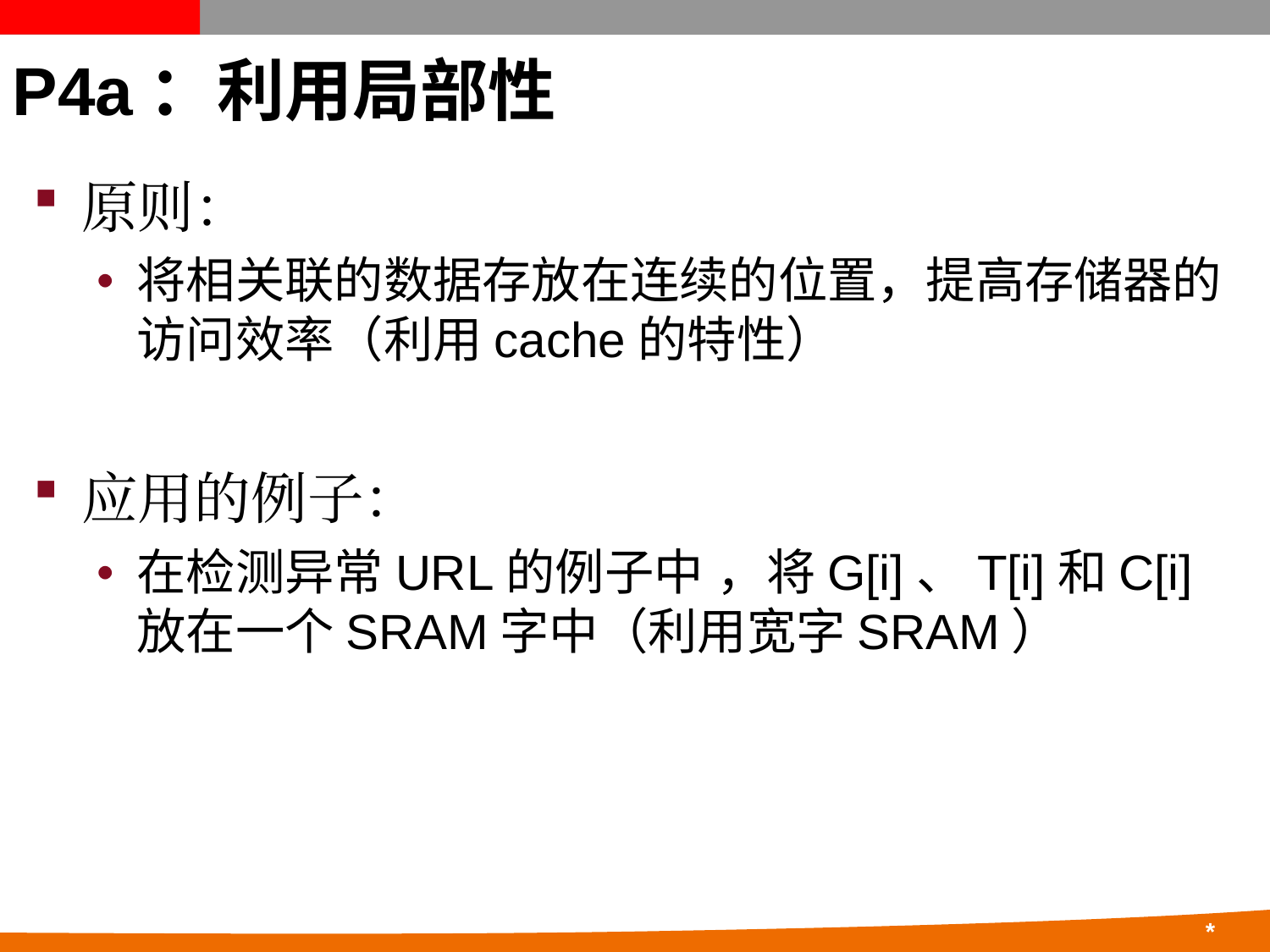

# P4a：利用局部性
原则：
将相关联的数据存放在连续的位置，提高存储器的访问效率（利用cache的特性）

应用的例子：
在检测异常URL的例子中 ，将G[i]、T[i]和C[i]放在一个SRAM字中（利用宽字SRAM）